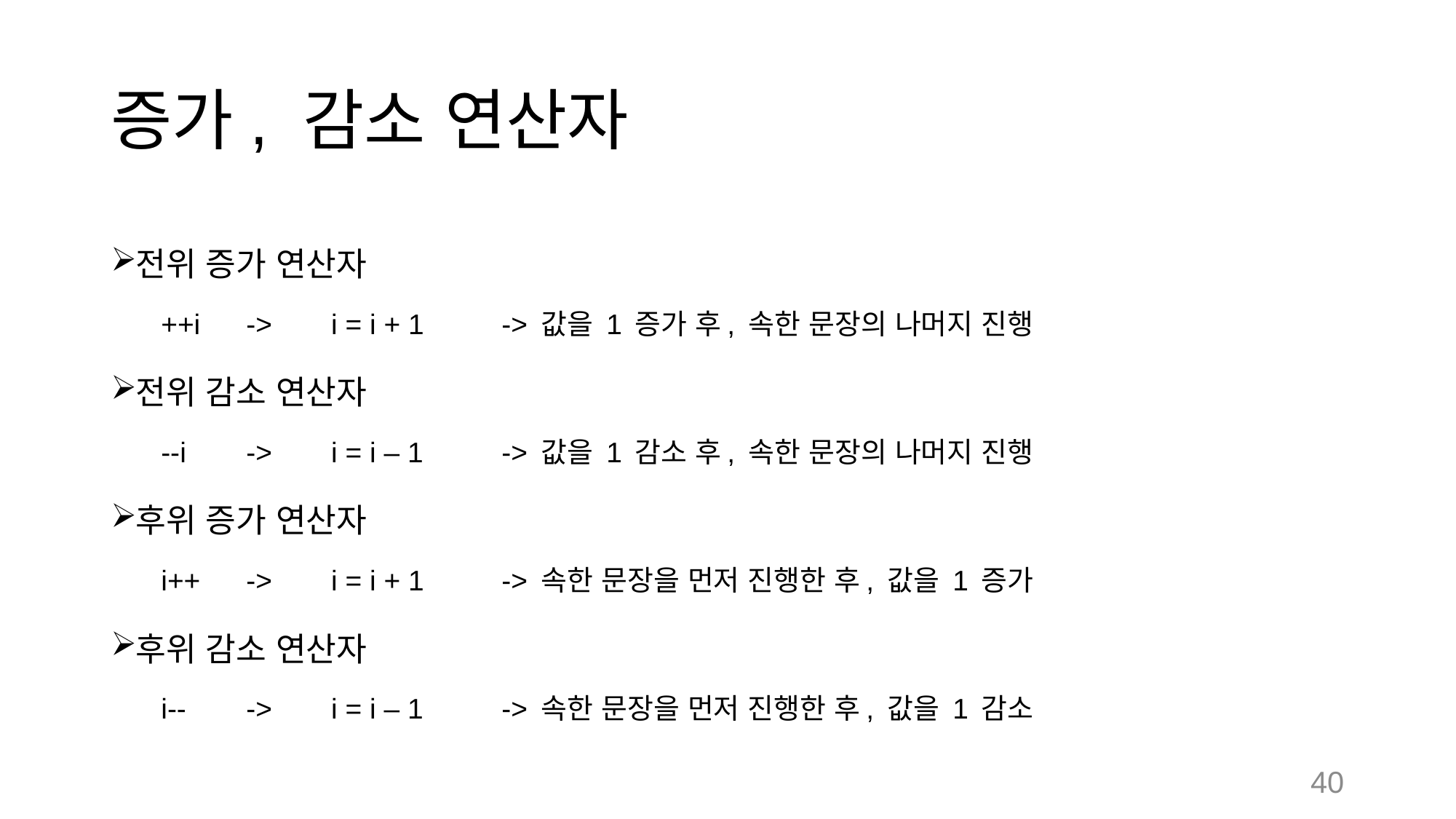

# 증가, 감소 연산자
전위 증가 연산자
++i		->	i = i + 1	-> 값을 1 증가 후, 속한 문장의 나머지 진행
전위 감소 연산자
--i		->	i = i – 1	-> 값을 1 감소 후, 속한 문장의 나머지 진행
후위 증가 연산자
i++		->	i = i + 1	-> 속한 문장을 먼저 진행한 후, 값을 1 증가
후위 감소 연산자
i--		->	i = i – 1	-> 속한 문장을 먼저 진행한 후, 값을 1 감소
40